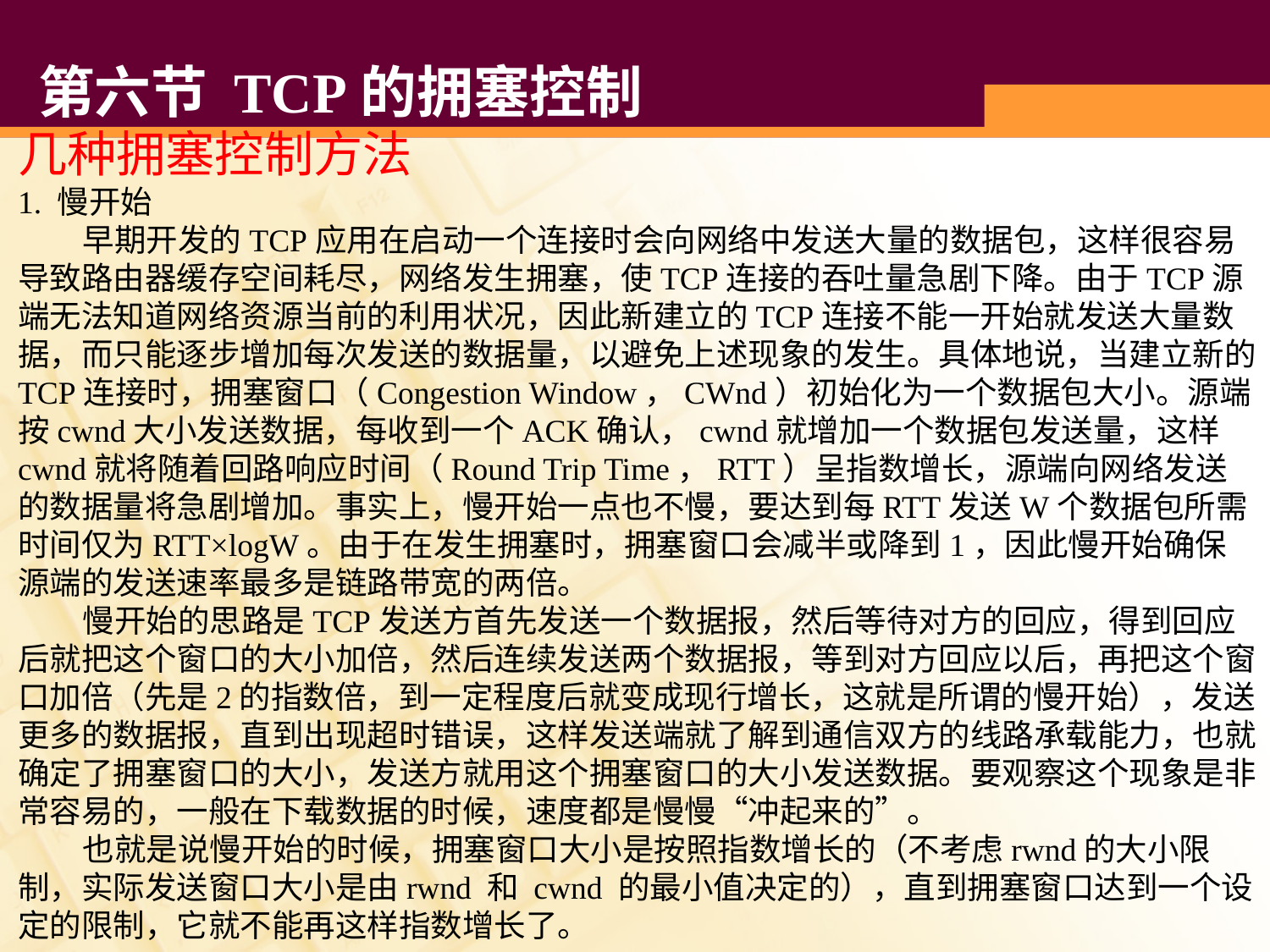

# 第六节 TCP的拥塞控制
几种拥塞控制方法
1. 慢开始
        早期开发的TCP应用在启动一个连接时会向网络中发送大量的数据包，这样很容易导致路由器缓存空间耗尽，网络发生拥塞，使TCP连接的吞吐量急剧下降。由于TCP源端无法知道网络资源当前的利用状况，因此新建立的TCP连接不能一开始就发送大量数据，而只能逐步增加每次发送的数据量，以避免上述现象的发生。具体地说，当建立新的TCP连接时，拥塞窗口（Congestion Window，CWnd）初始化为一个数据包大小。源端按cwnd大小发送数据，每收到一个ACK确认，cwnd就增加一个数据包发送量，这样cwnd就将随着回路响应时间（Round Trip Time，RTT）呈指数增长，源端向网络发送的数据量将急剧增加。事实上，慢开始一点也不慢，要达到每RTT发送W个数据包所需时间仅为RTT×logW。由于在发生拥塞时，拥塞窗口会减半或降到1，因此慢开始确保源端的发送速率最多是链路带宽的两倍。
        慢开始的思路是TCP发送方首先发送一个数据报，然后等待对方的回应，得到回应后就把这个窗口的大小加倍，然后连续发送两个数据报，等到对方回应以后，再把这个窗口加倍（先是2的指数倍，到一定程度后就变成现行增长，这就是所谓的慢开始），发送更多的数据报，直到出现超时错误，这样发送端就了解到通信双方的线路承载能力，也就确定了拥塞窗口的大小，发送方就用这个拥塞窗口的大小发送数据。要观察这个现象是非常容易的，一般在下载数据的时候，速度都是慢慢“冲起来的”。
        也就是说慢开始的时候，拥塞窗口大小是按照指数增长的（不考虑rwnd的大小限制，实际发送窗口大小是由rwnd 和 cwnd 的最小值决定的），直到拥塞窗口达到一个设定的限制，它就不能再这样指数增长了。